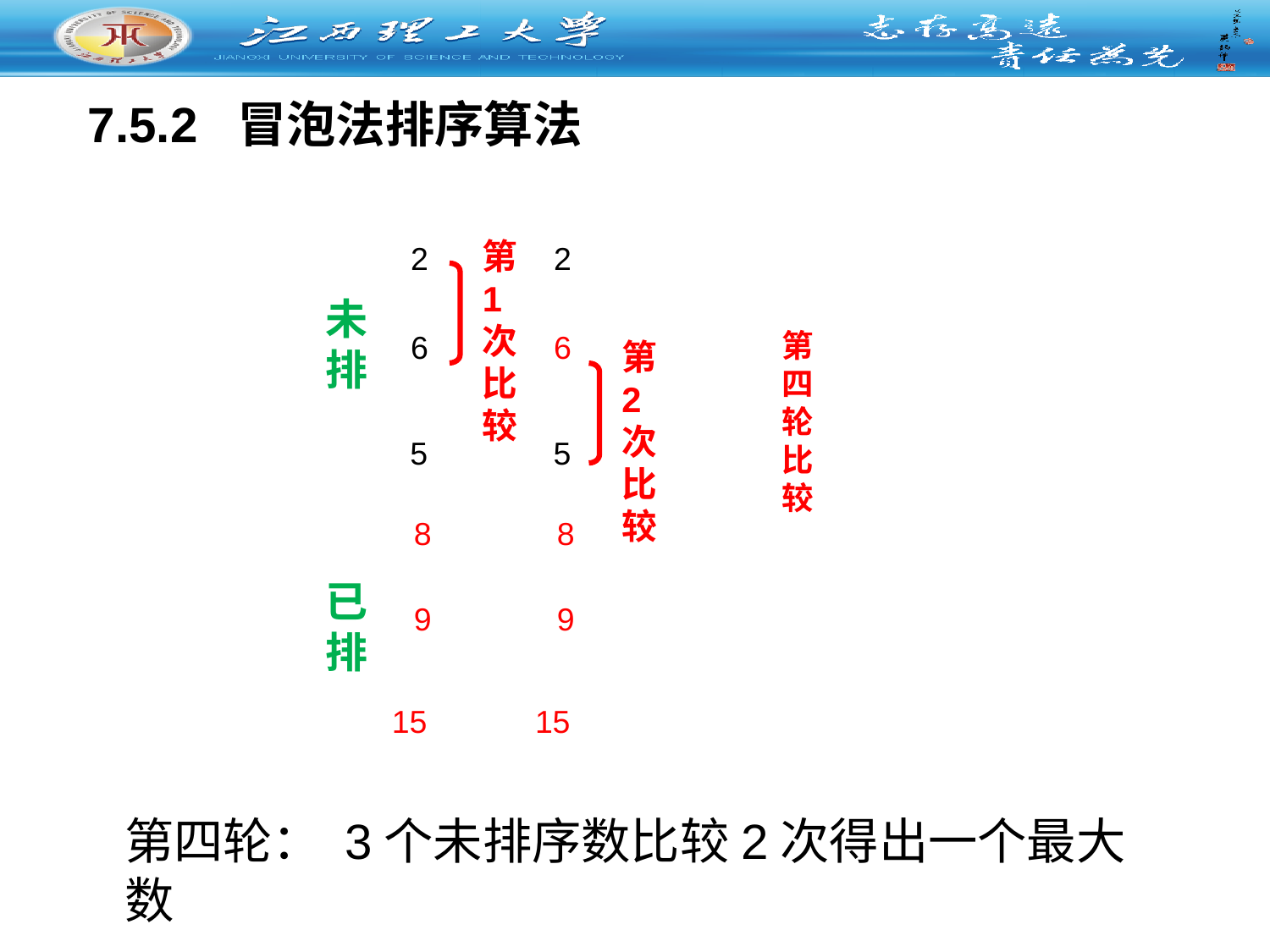

7.5.2  冒泡法排序算法
第1次
比较

2
2

未排
第四轮
比较
6
6
第2次
比较

5
5
8
8
已排
9
9
15
15
第四轮： 3个未排序数比较2次得出一个最大数